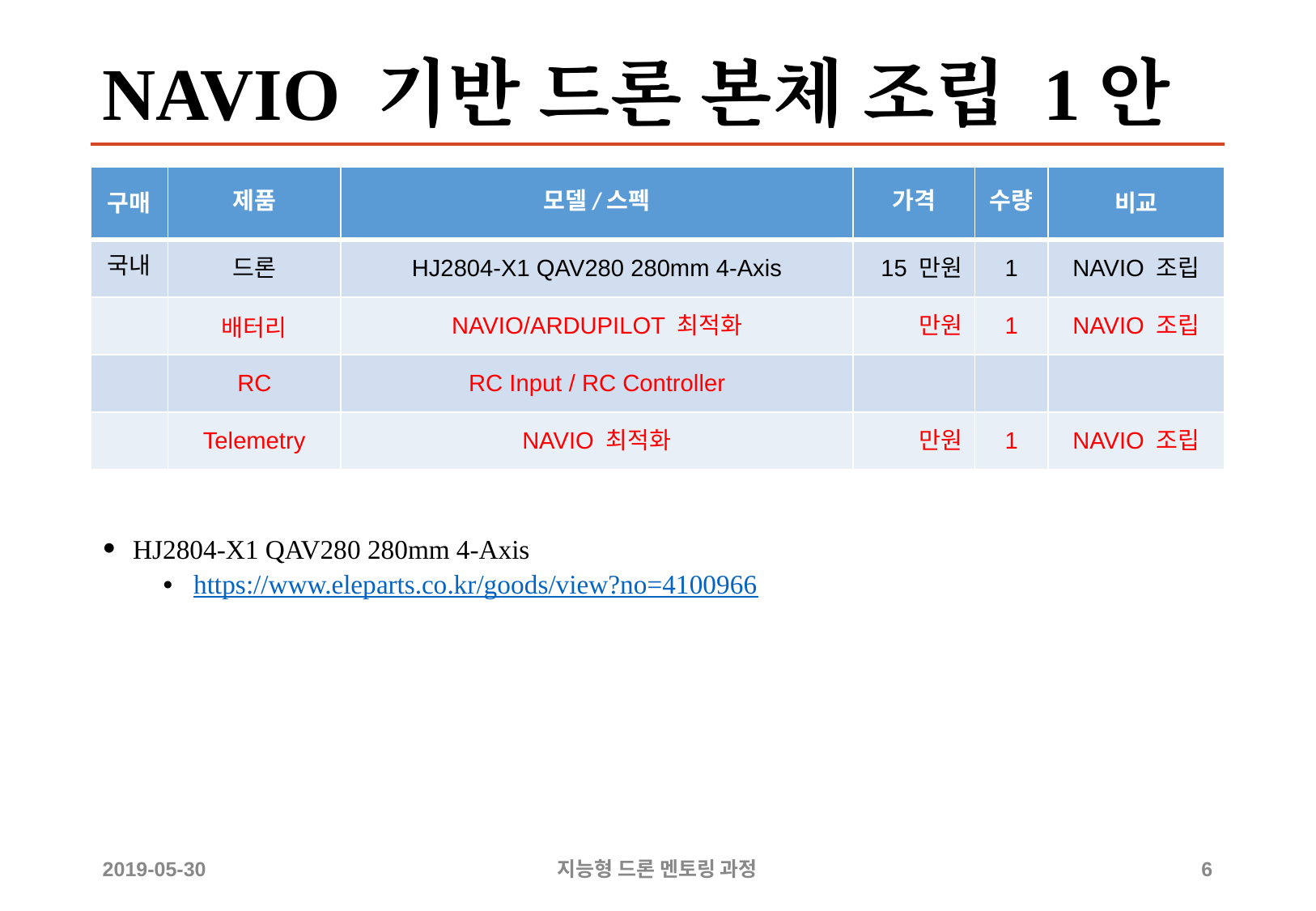

# NAVIO 기반 드론 본체 조립 1안
| 구매 | 제품 | 모델/스펙 | 가격 | 수량 | 비교 |
| --- | --- | --- | --- | --- | --- |
| 국내 | 드론 | HJ2804-X1 QAV280 280mm 4-Axis | 15 만원 | 1 | NAVIO 조립 |
|  | 배터리 | NAVIO/ARDUPILOT 최적화 | 만원 | 1 | NAVIO 조립 |
|  | RC | RC Input / RC Controller |  |  |  |
|  | Telemetry | NAVIO 최적화 | 만원 | 1 | NAVIO 조립 |
HJ2804-X1 QAV280 280mm 4-Axis
https://www.eleparts.co.kr/goods/view?no=4100966

2019-05-30
지능형 드론 멘토링 과정
6